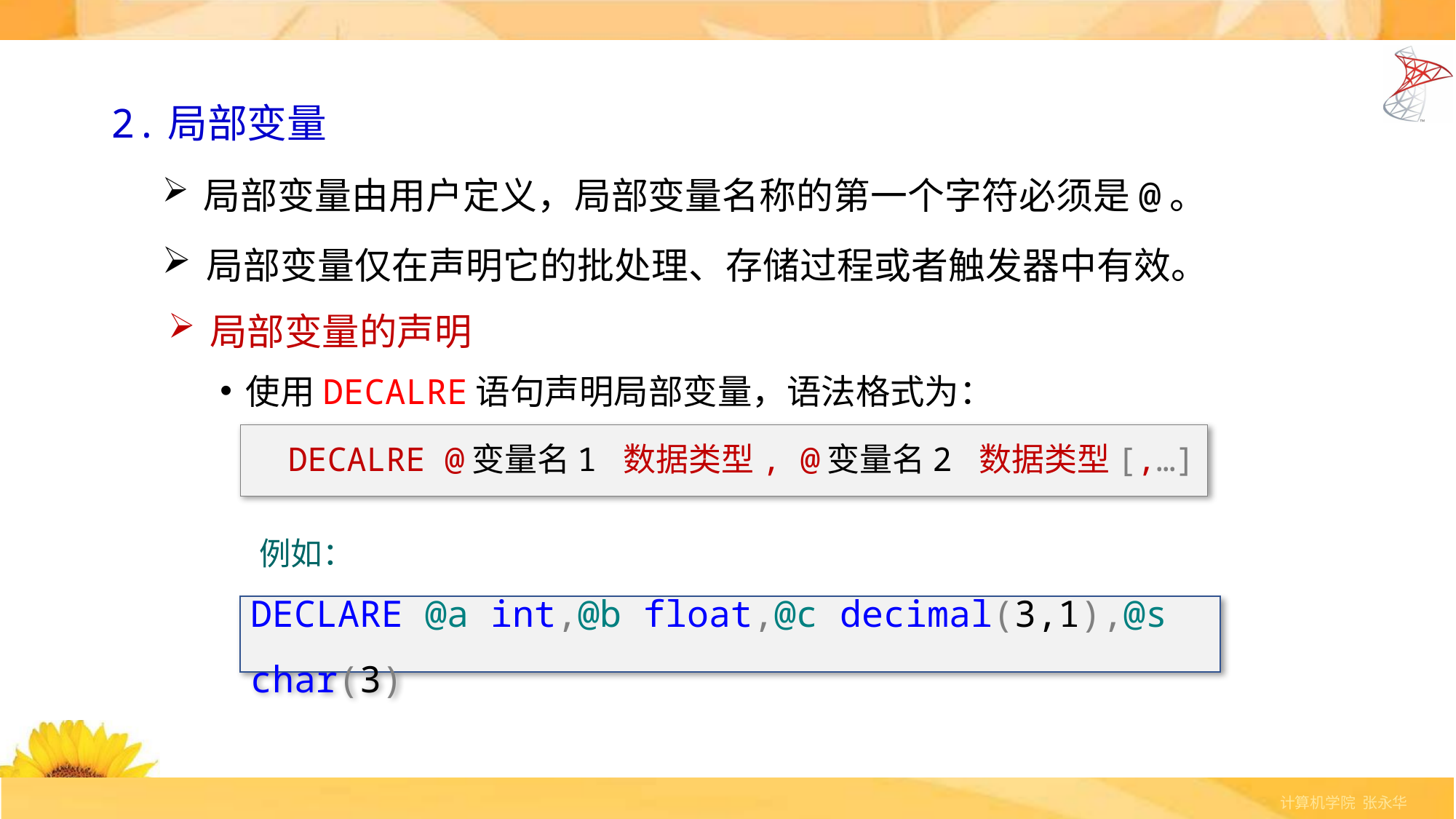

2.局部变量
 局部变量由用户定义，局部变量名称的第一个字符必须是@。
 局部变量仅在声明它的批处理、存储过程或者触发器中有效。

 局部变量的声明
使用DECALRE语句声明局部变量，语法格式为：

DECALRE @变量名1 数据类型, @变量名2 数据类型[,…]

例如：
DECLARE @a int,@b float,@c decimal(3,1),@s char(3)